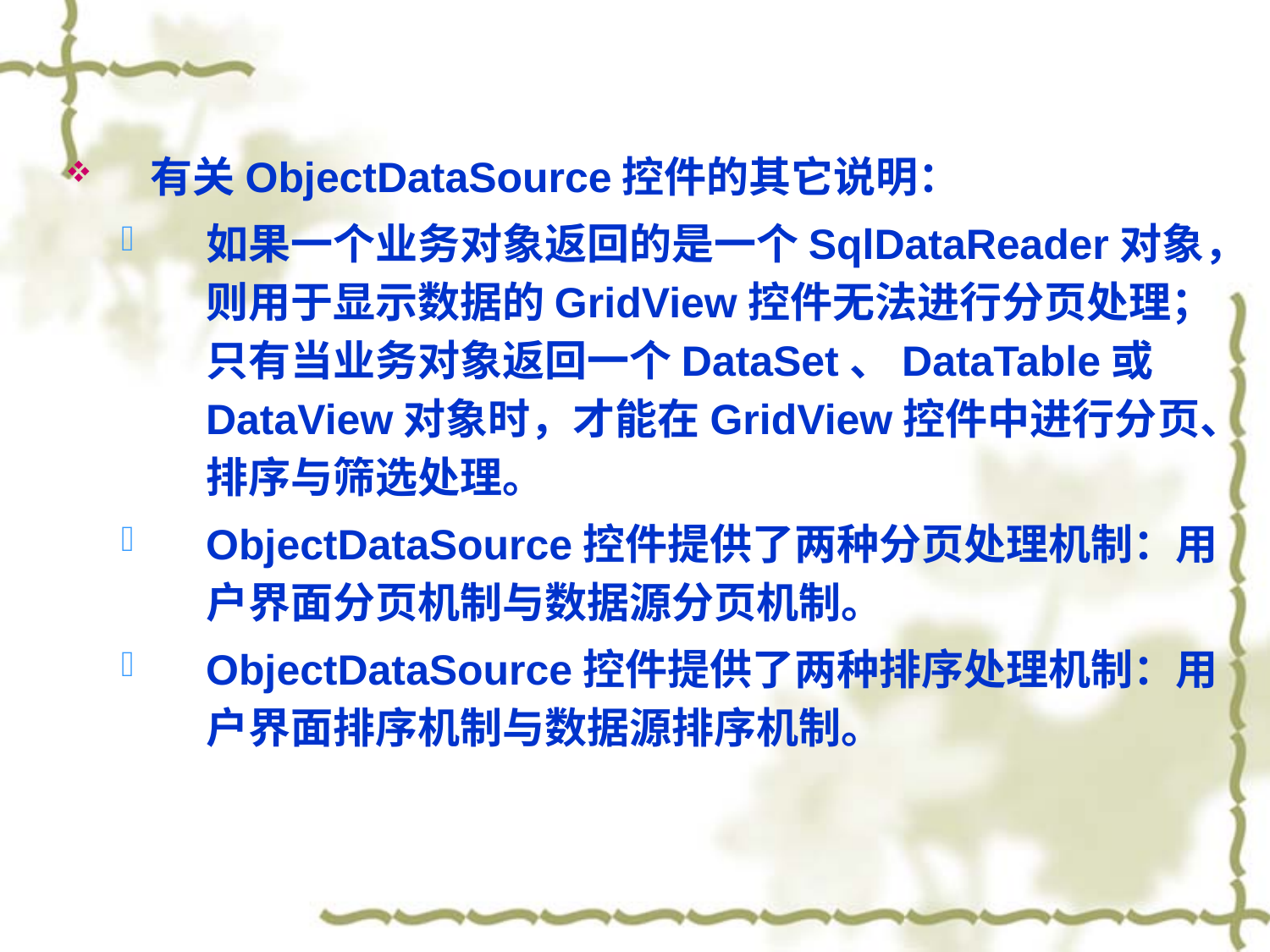

有关ObjectDataSource控件的其它说明：
如果一个业务对象返回的是一个SqlDataReader对象，则用于显示数据的GridView控件无法进行分页处理；只有当业务对象返回一个DataSet、DataTable或DataView对象时，才能在GridView控件中进行分页、排序与筛选处理。
ObjectDataSource控件提供了两种分页处理机制：用户界面分页机制与数据源分页机制。
ObjectDataSource控件提供了两种排序处理机制：用户界面排序机制与数据源排序机制。